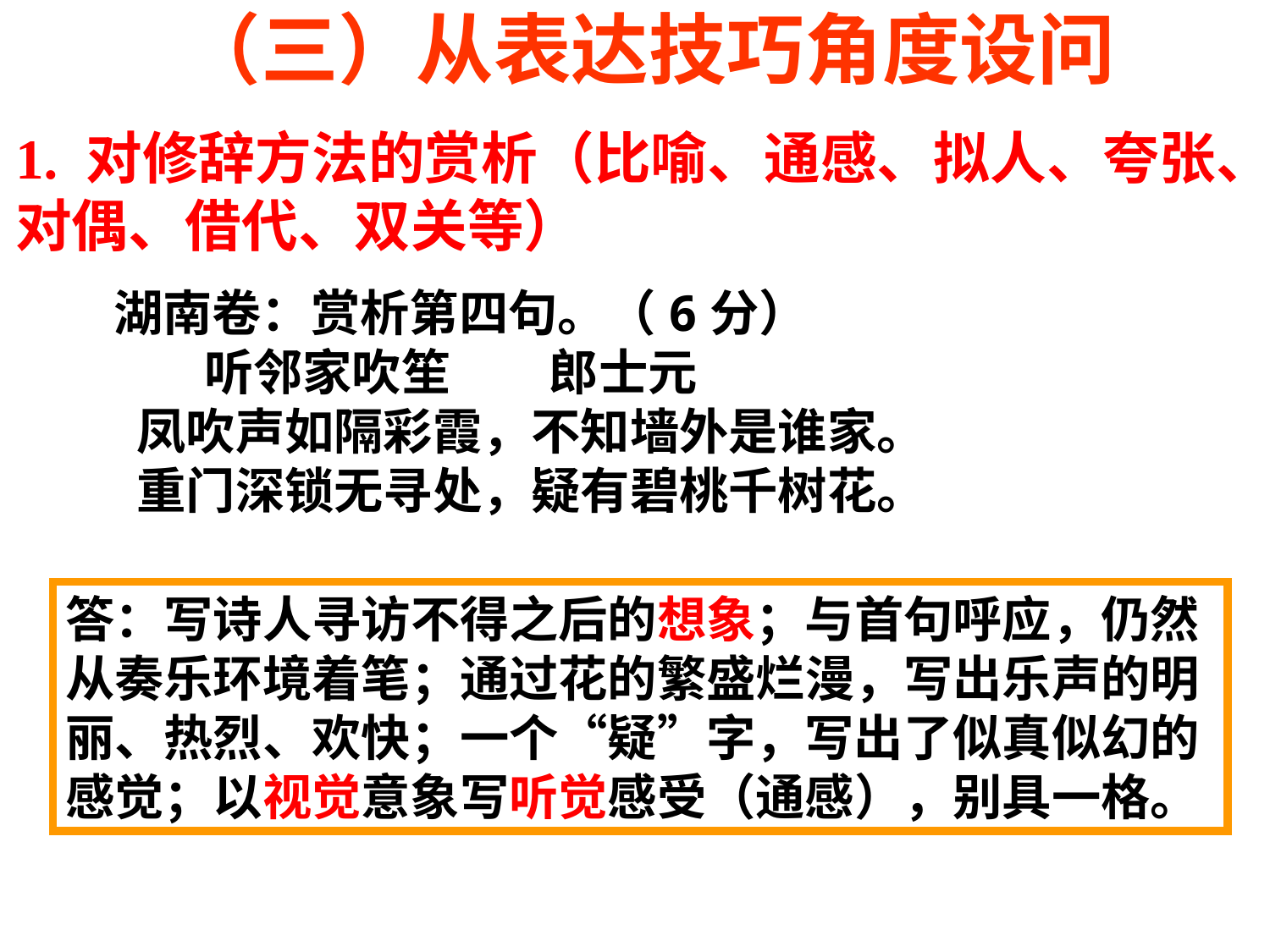

（三）从表达技巧角度设问
1. 对修辞方法的赏析（比喻、通感、拟人、夸张、对偶、借代、双关等）
湖南卷：赏析第四句。（6分）
       听邻家吹笙　　郎士元
 凤吹声如隔彩霞，不知墙外是谁家。
 重门深锁无寻处，疑有碧桃千树花。
答：写诗人寻访不得之后的想象；与首句呼应，仍然从奏乐环境着笔；通过花的繁盛烂漫，写出乐声的明丽、热烈、欢快；一个“疑”字，写出了似真似幻的感觉；以视觉意象写听觉感受（通感），别具一格。